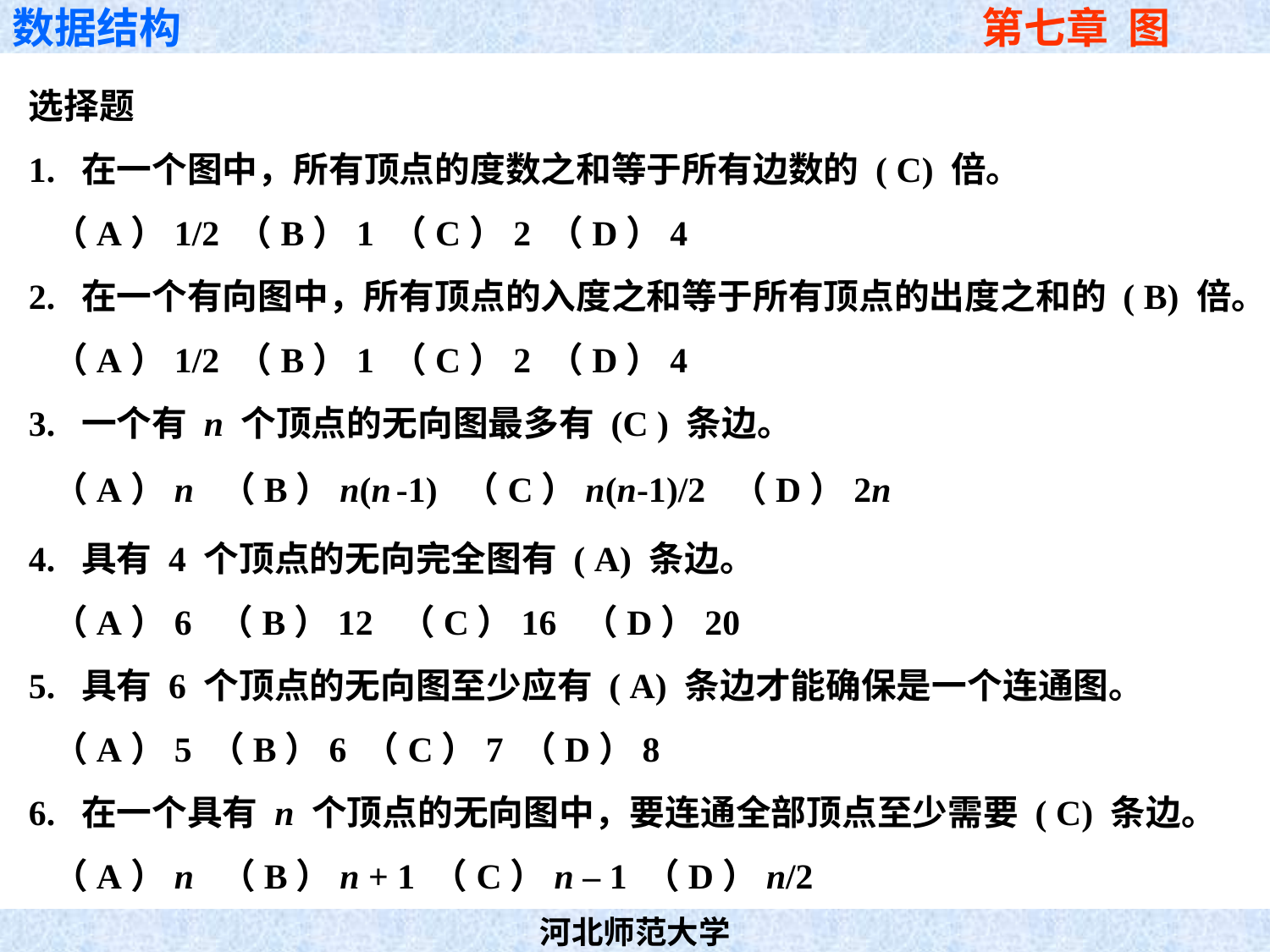

选择题
1.  在一个图中，所有顶点的度数之和等于所有边数的 ( C) 倍。
   （A）1/2 （B）1 （C）2 （D）4
2.  在一个有向图中，所有顶点的入度之和等于所有顶点的出度之和的 ( B) 倍。
   （A）1/2 （B）1 （C）2 （D）4
3.  一个有 n 个顶点的无向图最多有 (C ) 条边。
   （A）n  （B）n(n -1)  （C）n(n-1)/2  （D）2n
4.  具有 4 个顶点的无向完全图有 ( A) 条边。
   （A）6  （B）12  （C）16  （D）20
5.  具有 6 个顶点的无向图至少应有 ( A) 条边才能确保是一个连通图。
   （A）5 （B）6 （C）7 （D）8
6.  在一个具有 n 个顶点的无向图中，要连通全部顶点至少需要 ( C) 条边。
   （A）n  （B）n + 1 （C）n – 1 （D）n/2